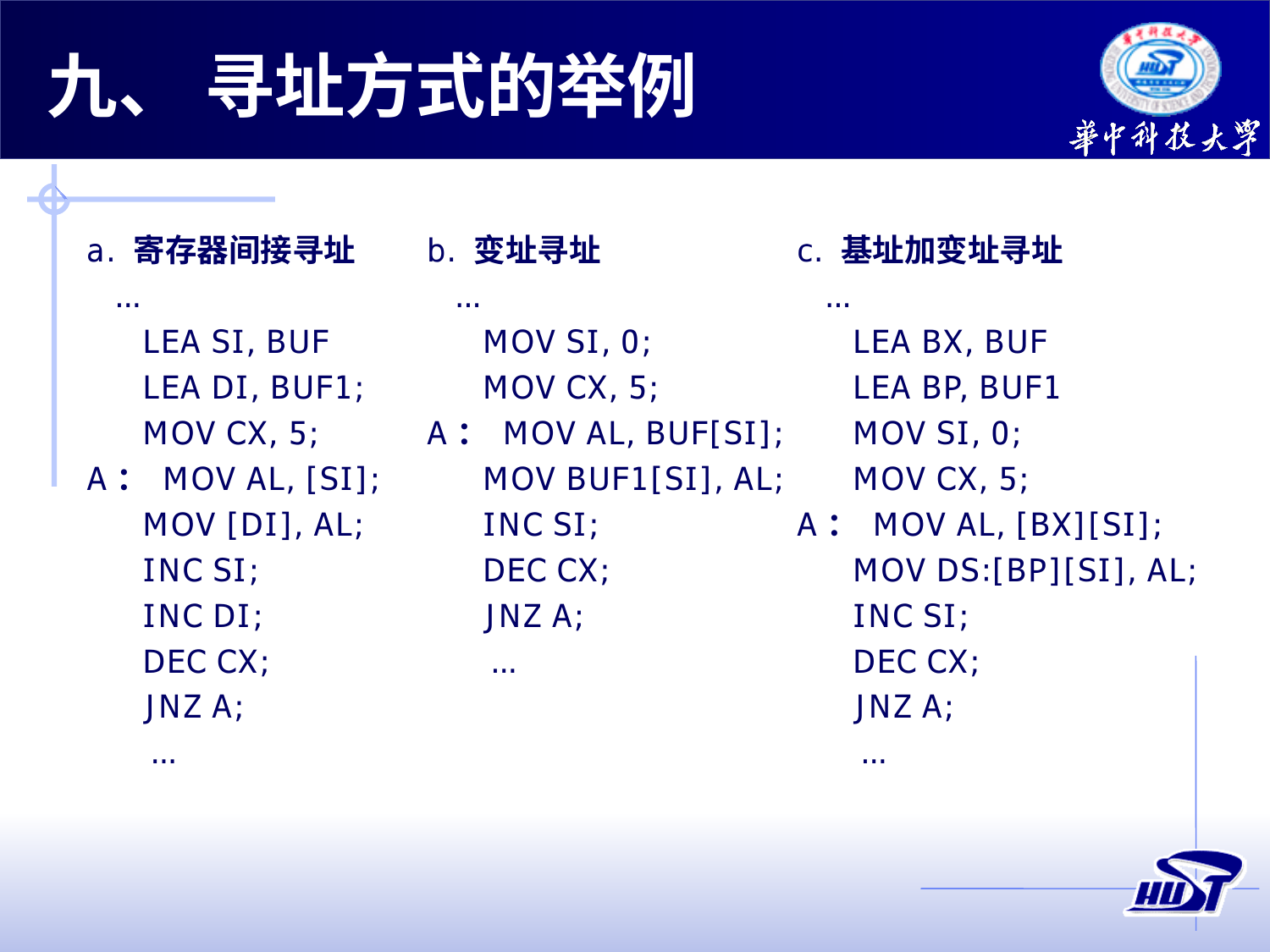

九、 寻址方式的举例
a. 寄存器间接寻址
   …
      LEA SI, BUF
      LEA DI, BUF1;
      MOV CX, 5;
A： MOV AL, [SI];
      MOV [DI], AL;
      INC SI;
      INC DI;
      DEC CX;
      JNZ A;
	…
b. 变址寻址
   …
      MOV SI, 0;
      MOV CX, 5;
A： MOV AL, BUF[SI];
      MOV BUF1[SI], AL;
      INC SI;
      DEC CX;
      JNZ A;
	…

c. 基址加变址寻址
   …
      LEA BX, BUF
      LEA BP, BUF1
      MOV SI, 0;
      MOV CX, 5;
A： MOV AL, [BX][SI];
      MOV DS:[BP][SI], AL;
      INC SI;
      DEC CX;
      JNZ A;
	…